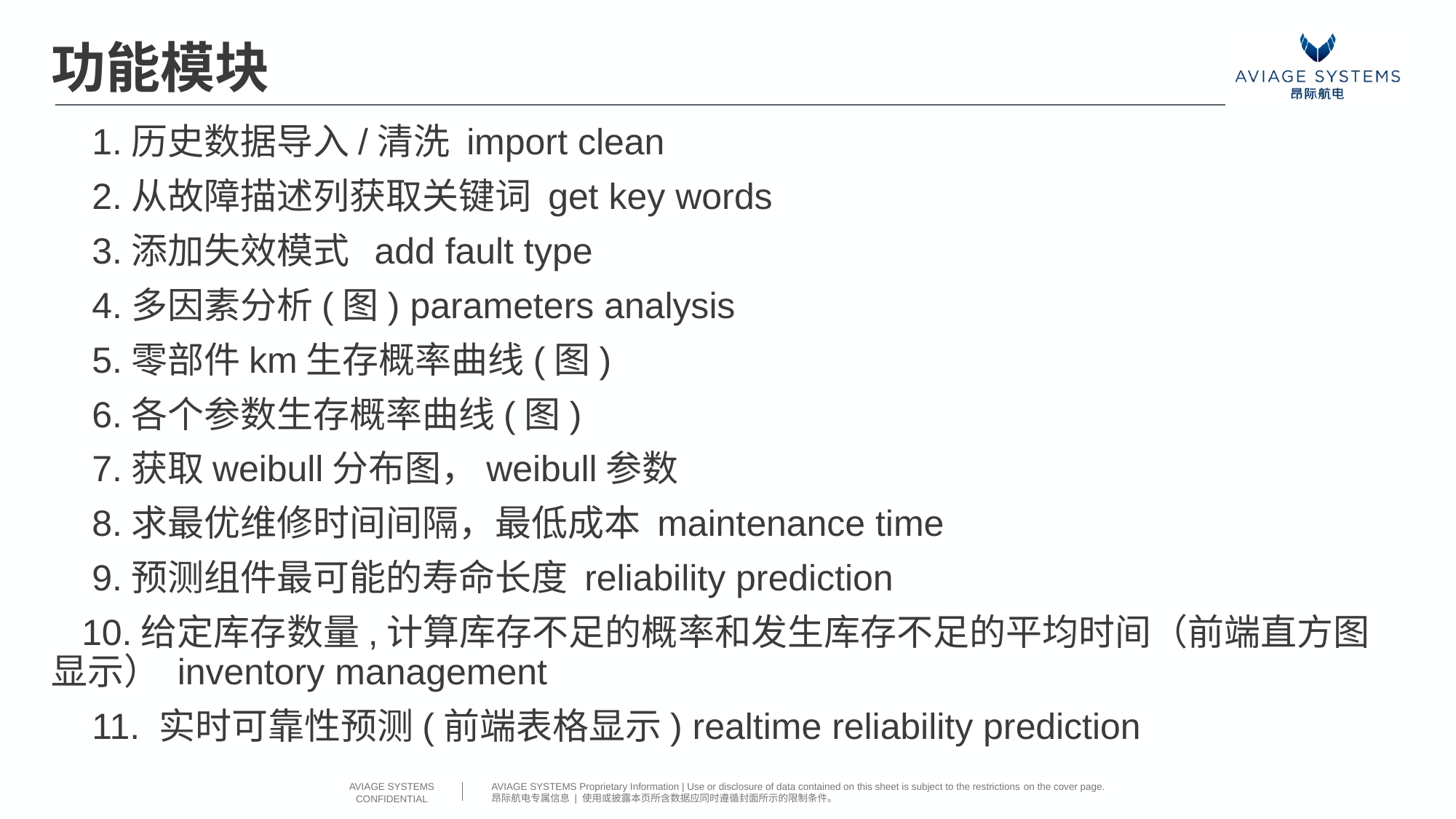

# 功能模块
    1.历史数据导入/清洗 import clean
    2.从故障描述列获取关键词 get key words
    3.添加失效模式  add fault type
    4.多因素分析(图) parameters analysis
    5.零部件km生存概率曲线(图)
    6.各个参数生存概率曲线(图)
    7.获取weibull分布图，weibull参数
    8.求最优维修时间间隔，最低成本 maintenance time
    9.预测组件最可能的寿命长度 reliability prediction
   10.给定库存数量,计算库存不足的概率和发生库存不足的平均时间（前端直方图显示） inventory management
    11. 实时可靠性预测(前端表格显示) realtime reliability prediction